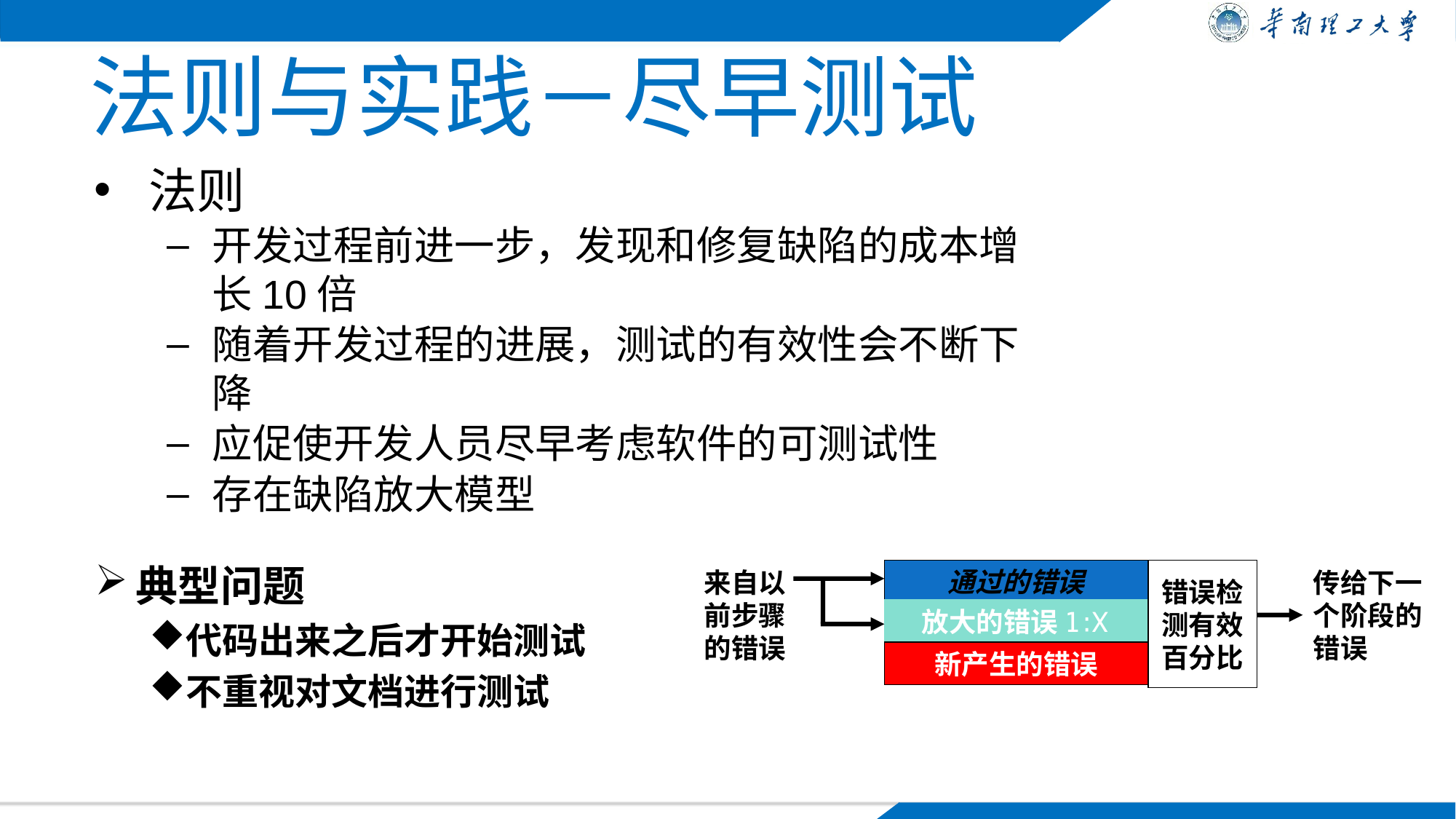

# 法则与实践－尽早测试
法则
开发过程前进一步，发现和修复缺陷的成本增长10倍
随着开发过程的进展，测试的有效性会不断下降
应促使开发人员尽早考虑软件的可测试性
存在缺陷放大模型
典型问题
代码出来之后才开始测试
不重视对文档进行测试
来自以前步骤的错误
通过的错误
错误检
测有效
百分比
传给下一个阶段的错误

放大的错误1:X

新产生的错误
2